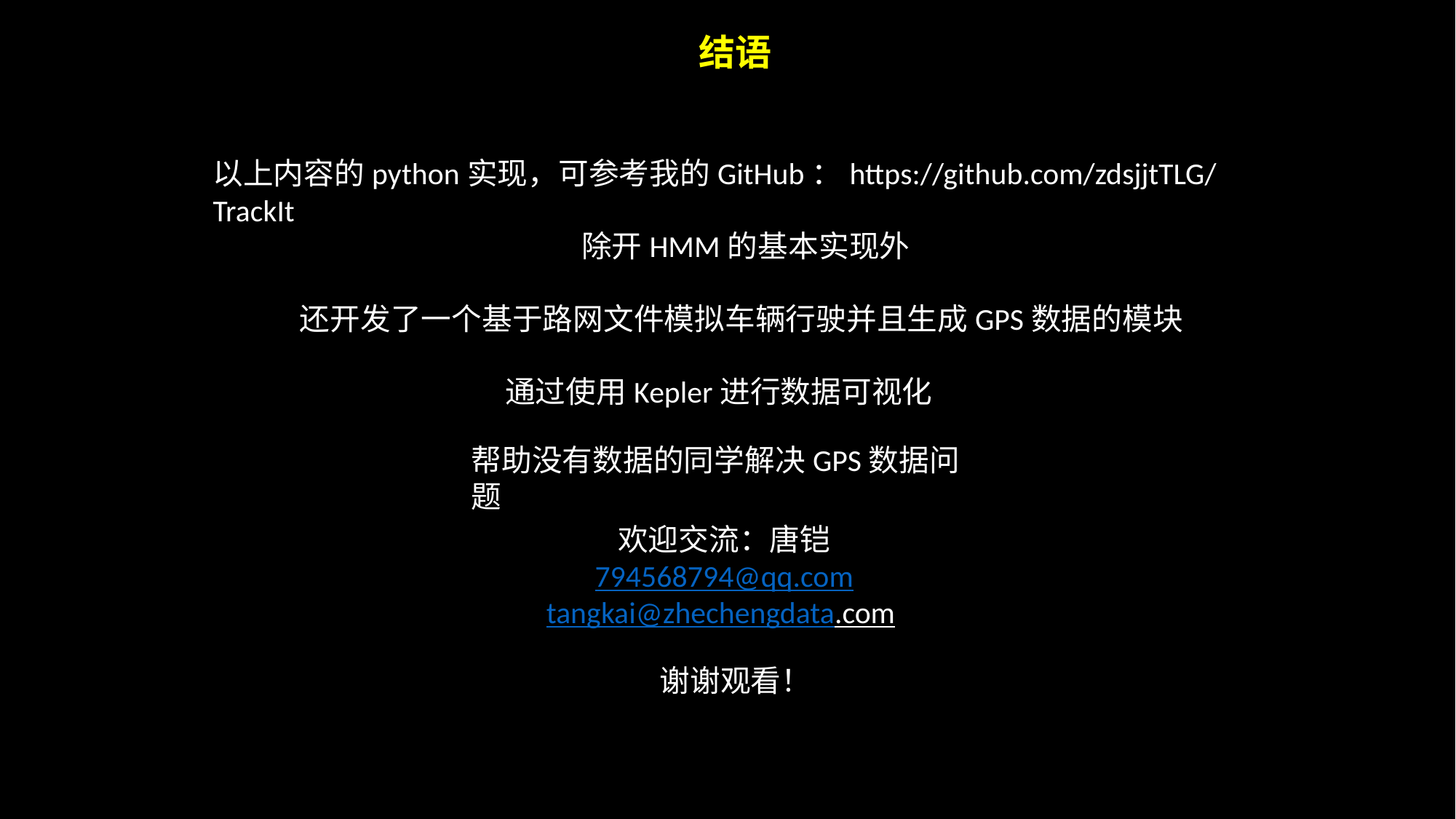

结语
以上内容的python实现，可参考我的GitHub：https://github.com/zdsjjtTLG/TrackIt
除开HMM的基本实现外
还开发了一个基于路网文件模拟车辆行驶并且生成GPS数据的模块
通过使用Kepler进行数据可视化
帮助没有数据的同学解决GPS数据问题
欢迎交流：唐铠
794568794@qq.com
tangkai@zhechengdata.com
谢谢观看！